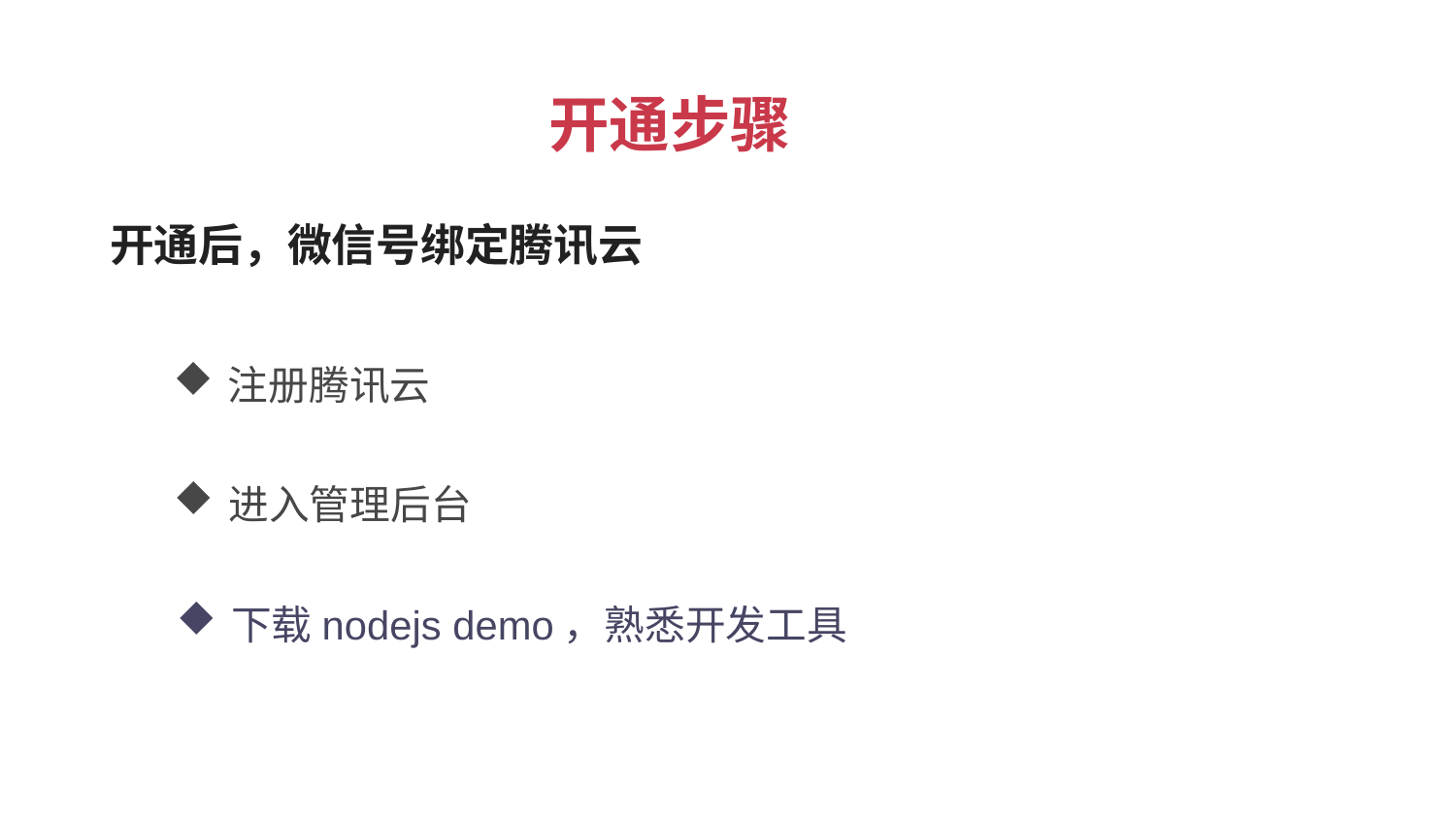

开通步骤
 开通后，微信号绑定腾讯云
注册腾讯云
进入管理后台
下载nodejs demo，熟悉开发工具